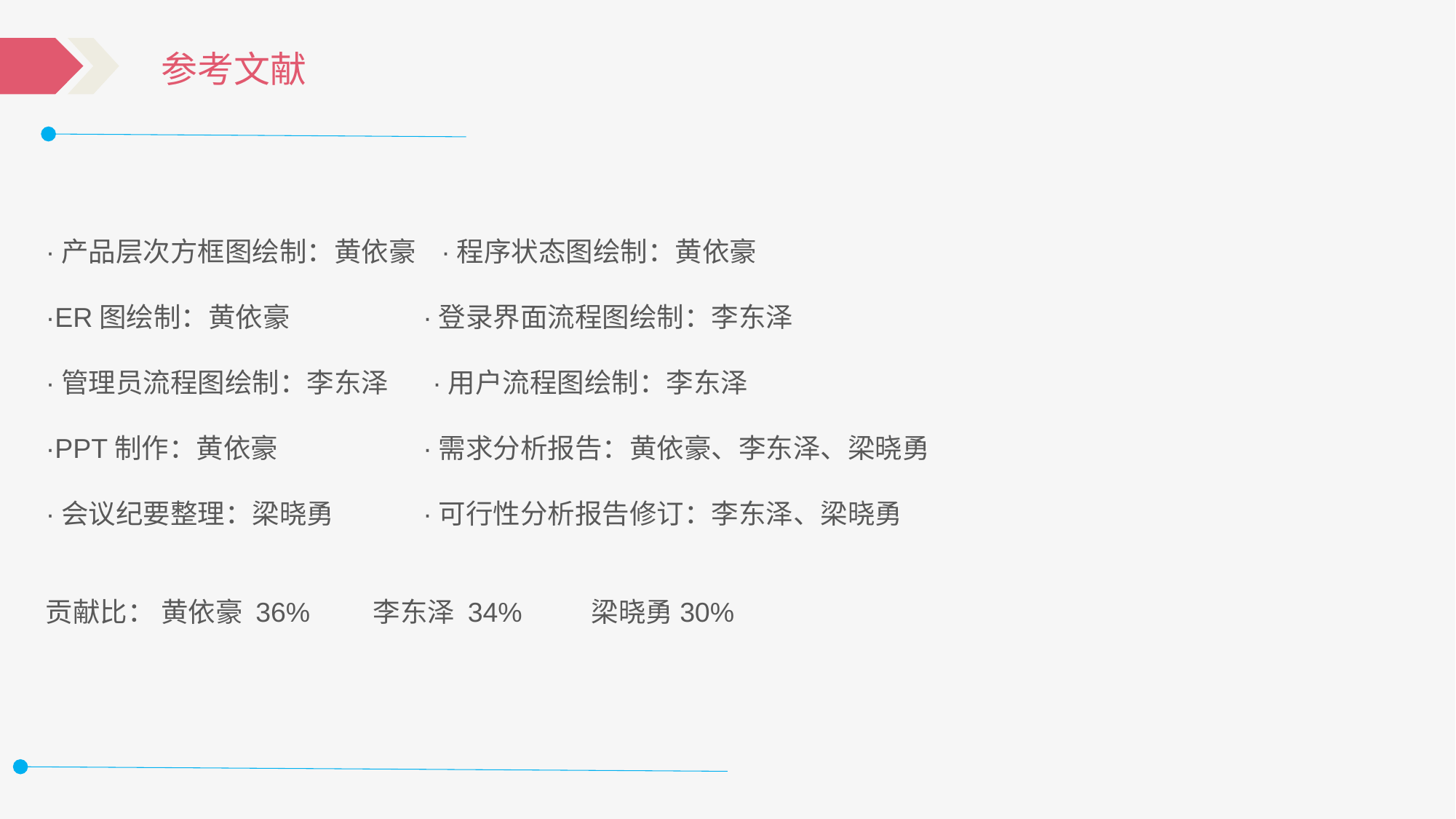

参考文献
·产品层次方框图绘制：黄依豪   ·程序状态图绘制：黄依豪

·ER图绘制：黄依豪 	       ·登录界面流程图绘制：李东泽

·管理员流程图绘制：李东泽      ·用户流程图绘制：李东泽

·PPT制作：黄依豪	       ·需求分析报告：黄依豪、李东泽、梁晓勇

·会议纪要整理：梁晓勇	       ·可行性分析报告修订：李东泽、梁晓勇

贡献比： 黄依豪 36%	李东泽 34%	梁晓勇30%